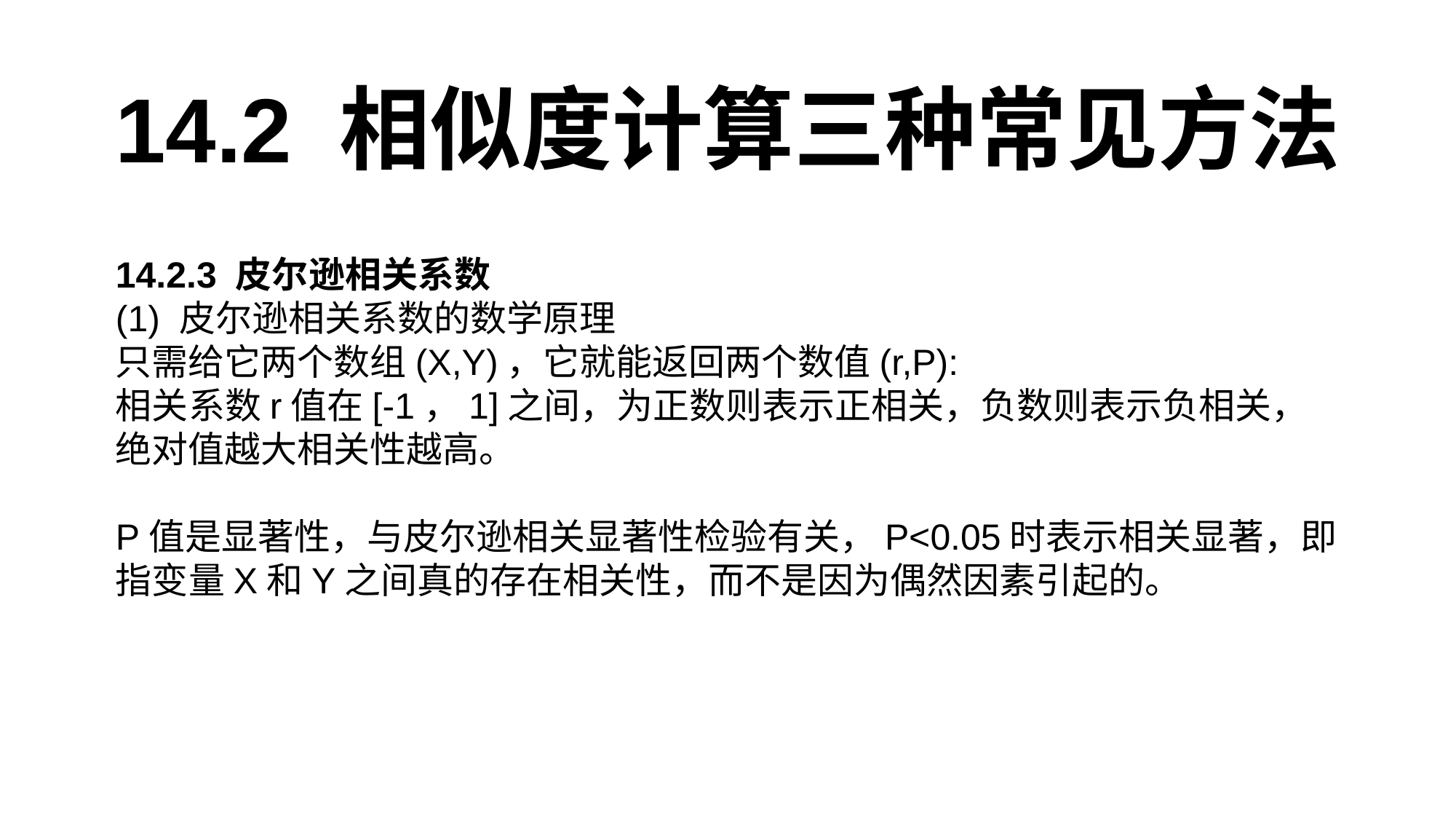

14.2 相似度计算三种常见方法
14.2.3 皮尔逊相关系数
(1) 皮尔逊相关系数的数学原理
只需给它两个数组(X,Y)，它就能返回两个数值(r,P):
相关系数r值在[-1，1]之间，为正数则表示正相关，负数则表示负相关，绝对值越大相关性越高。

P值是显著性，与皮尔逊相关显著性检验有关，P<0.05时表示相关显著，即指变量X和Y之间真的存在相关性，而不是因为偶然因素引起的。